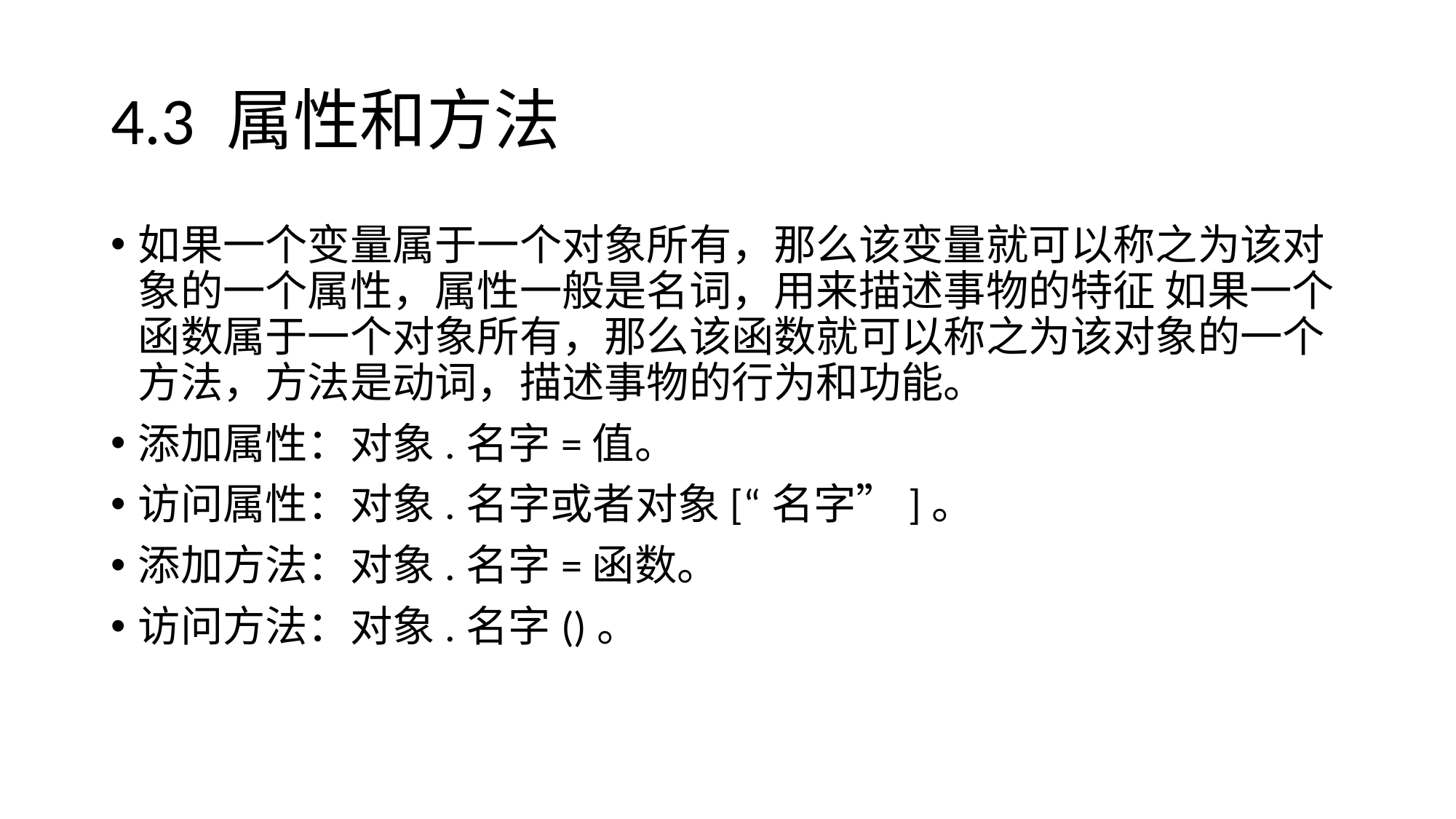

# 4.3 属性和方法
如果一个变量属于一个对象所有，那么该变量就可以称之为该对象的一个属性，属性一般是名词，用来描述事物的特征 如果一个函数属于一个对象所有，那么该函数就可以称之为该对象的一个方法，方法是动词，描述事物的行为和功能。
添加属性：对象.名字=值。
访问属性：对象.名字或者对象[“名字”]。
添加方法：对象.名字=函数。
访问方法：对象.名字()。